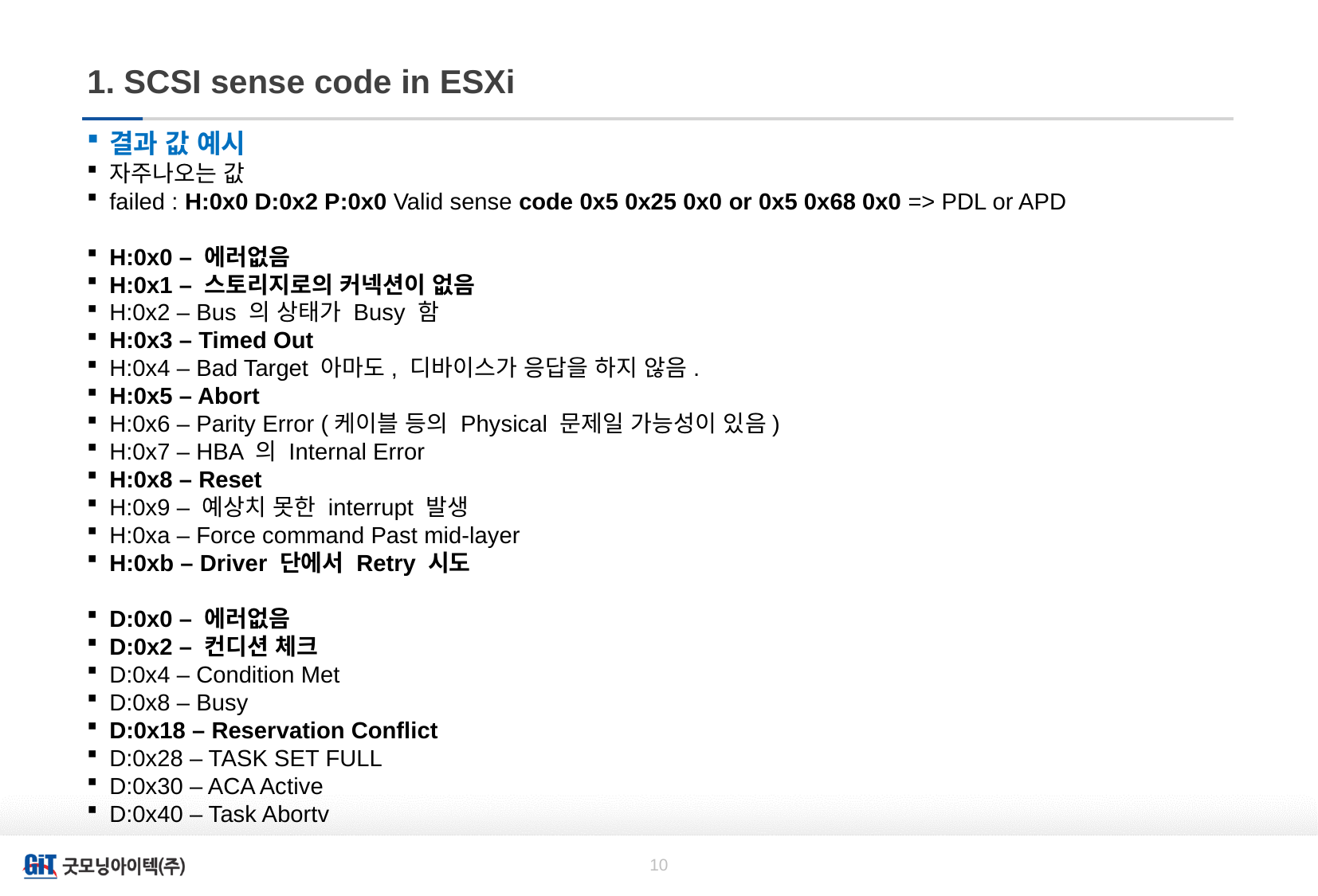

1. SCSI sense code in ESXi
결과 값 예시
자주나오는 값
failed : H:0x0 D:0x2 P:0x0 Valid sense code 0x5 0x25 0x0 or 0x5 0x68 0x0 => PDL or APD

H:0x0 – 에러없음
H:0x1 – 스토리지로의 커넥션이 없음
H:0x2 – Bus 의 상태가 Busy 함
H:0x3 – Timed Out
H:0x4 – Bad Target 아마도, 디바이스가 응답을 하지 않음.
H:0x5 – Abort
H:0x6 – Parity Error (케이블 등의 Physical 문제일 가능성이 있음)
H:0x7 – HBA 의 Internal Error
H:0x8 – Reset
H:0x9 – 예상치 못한 interrupt 발생
H:0xa – Force command Past mid-layer
H:0xb – Driver 단에서 Retry 시도

D:0x0 – 에러없음
D:0x2 – 컨디션 체크
D:0x4 – Condition Met
D:0x8 – Busy
D:0x18 – Reservation Conflict
D:0x28 – TASK SET FULL
D:0x30 – ACA Active
D:0x40 – Task Abortv